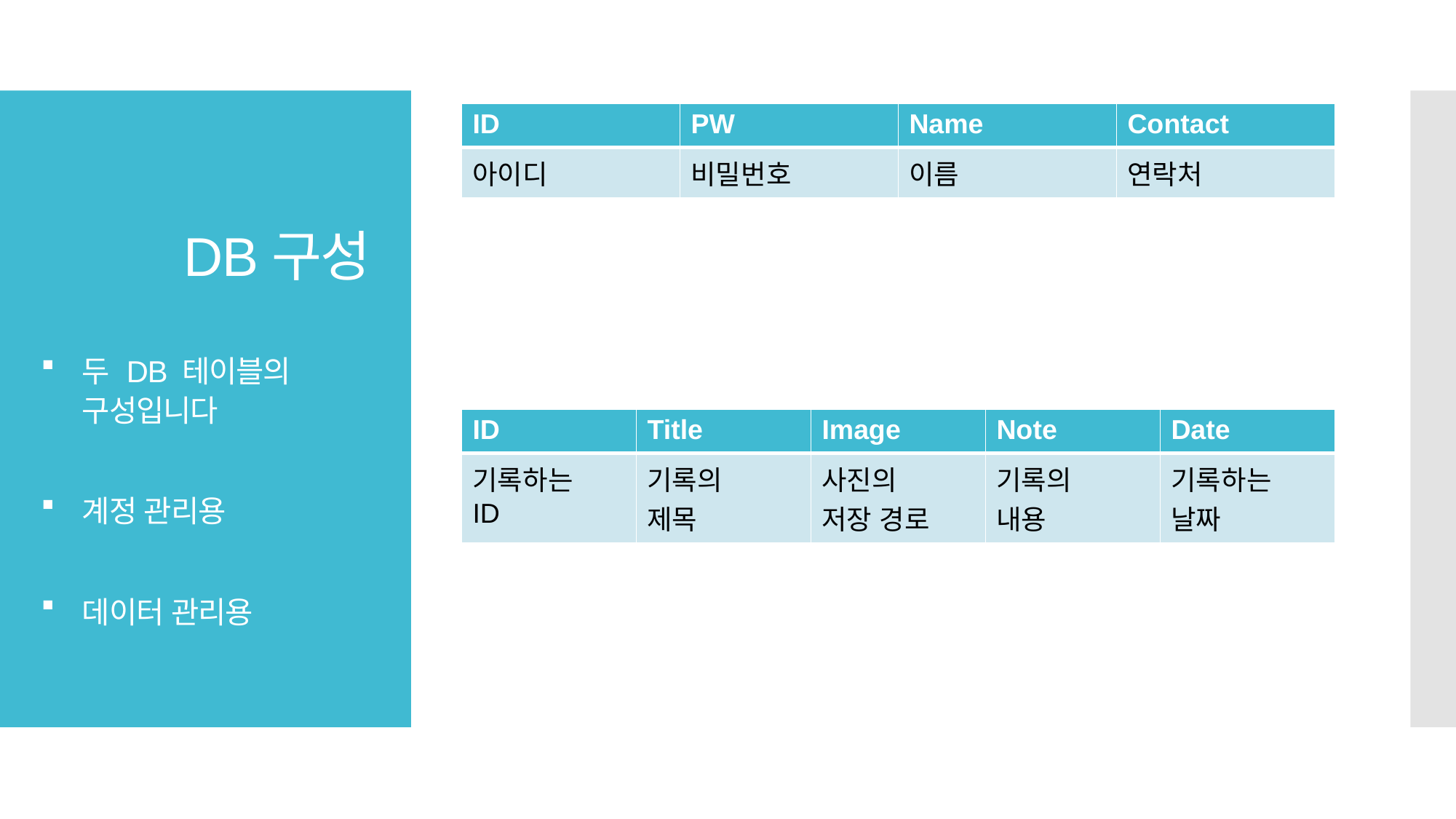

| ID | PW | Name | Contact |
| --- | --- | --- | --- |
| 아이디 | 비밀번호 | 이름 | 연락처 |
# DB구성

두 DB 테이블의
구성입니다

계정 관리용

데이터 관리용
| ID | Title | Image | Note | Date |
| --- | --- | --- | --- | --- |
| 기록하는 ID | 기록의 제목 | 사진의 저장 경로 | 기록의 내용 | 기록하는 날짜 |